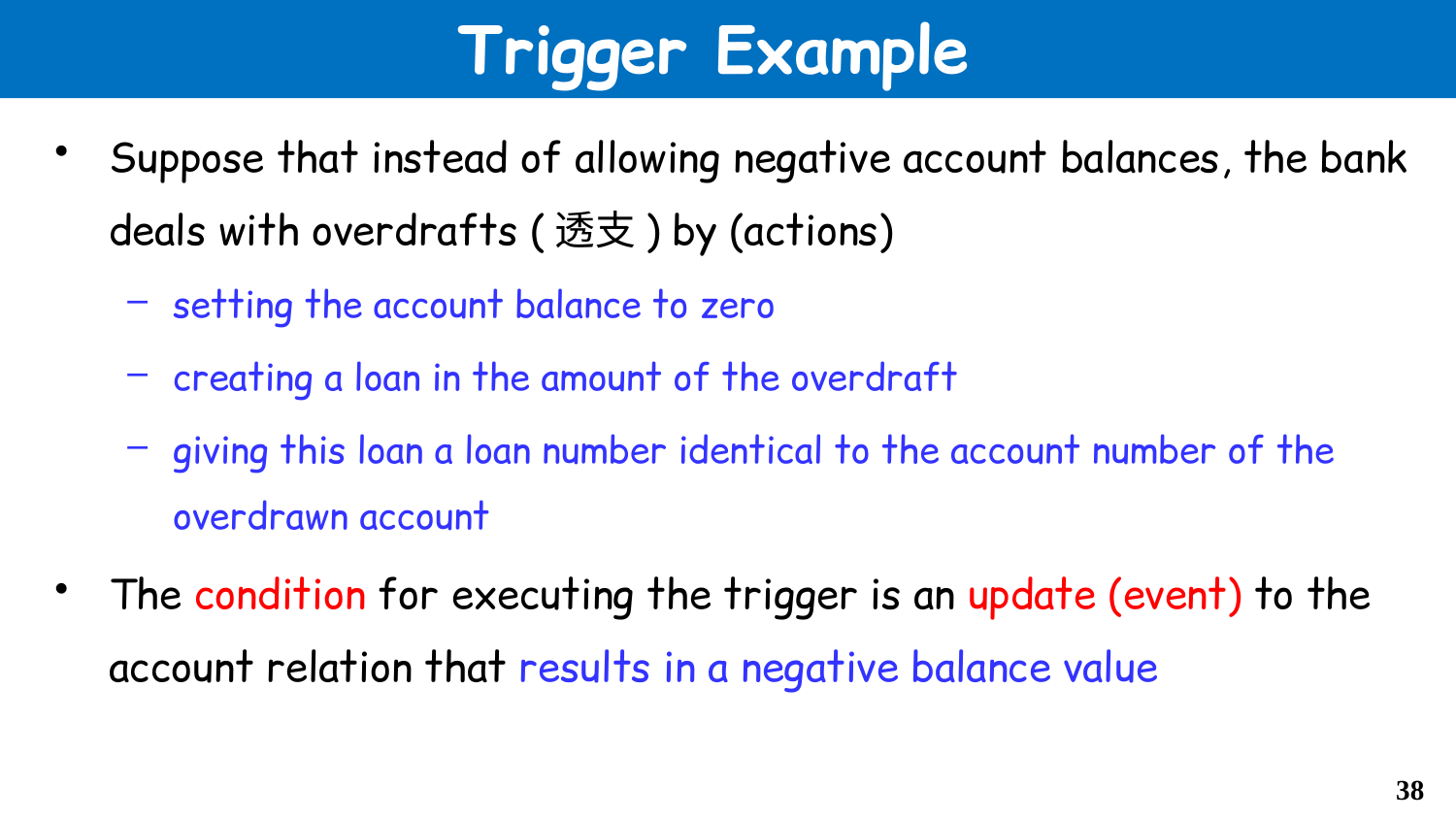

# Trigger Example
Suppose that instead of allowing negative account balances, the bank deals with overdrafts (透支) by (actions)
setting the account balance to zero
creating a loan in the amount of the overdraft
giving this loan a loan number identical to the account number of the overdrawn account
The condition for executing the trigger is an update (event) to the account relation that results in a negative balance value